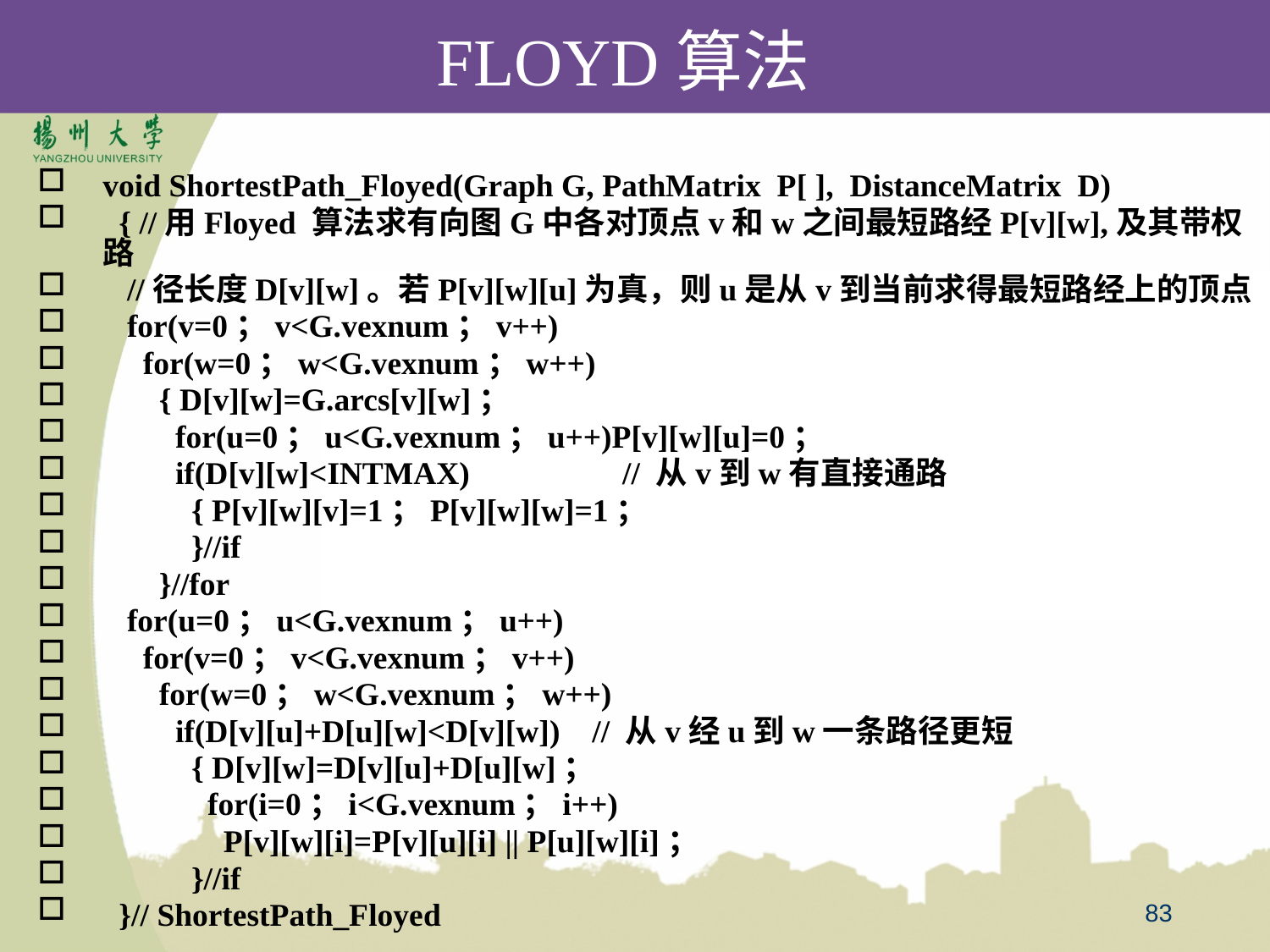

# FLOYD算法
void ShortestPath_Floyed(Graph G, PathMatrix  P[ ],  DistanceMatrix  D)
  { //用Floyed 算法求有向图G中各对顶点v和w之间最短路经P[v][w],及其带权路
   //径长度D[v][w]。若P[v][w][u]为真，则u是从v到当前求得最短路经上的顶点
   for(v=0；v<G.vexnum；v++)
     for(w=0；w<G.vexnum；w++)
       { D[v][w]=G.arcs[v][w]；
         for(u=0；u<G.vexnum；u++)P[v][w][u]=0；
         if(D[v][w]<INTMAX)                   // 从v到w有直接通路
           { P[v][w][v]=1；P[v][w][w]=1；
           }//if
       }//for
   for(u=0；u<G.vexnum；u++)
     for(v=0；v<G.vexnum；v++)
       for(w=0；w<G.vexnum；w++)
         if(D[v][u]+D[u][w]<D[v][w])    // 从v经u到w一条路径更短
           { D[v][w]=D[v][u]+D[u][w]；
             for(i=0；i<G.vexnum；i++)
               P[v][w][i]=P[v][u][i] || P[u][w][i]；
           }//if
  }// ShortestPath_Floyed
83